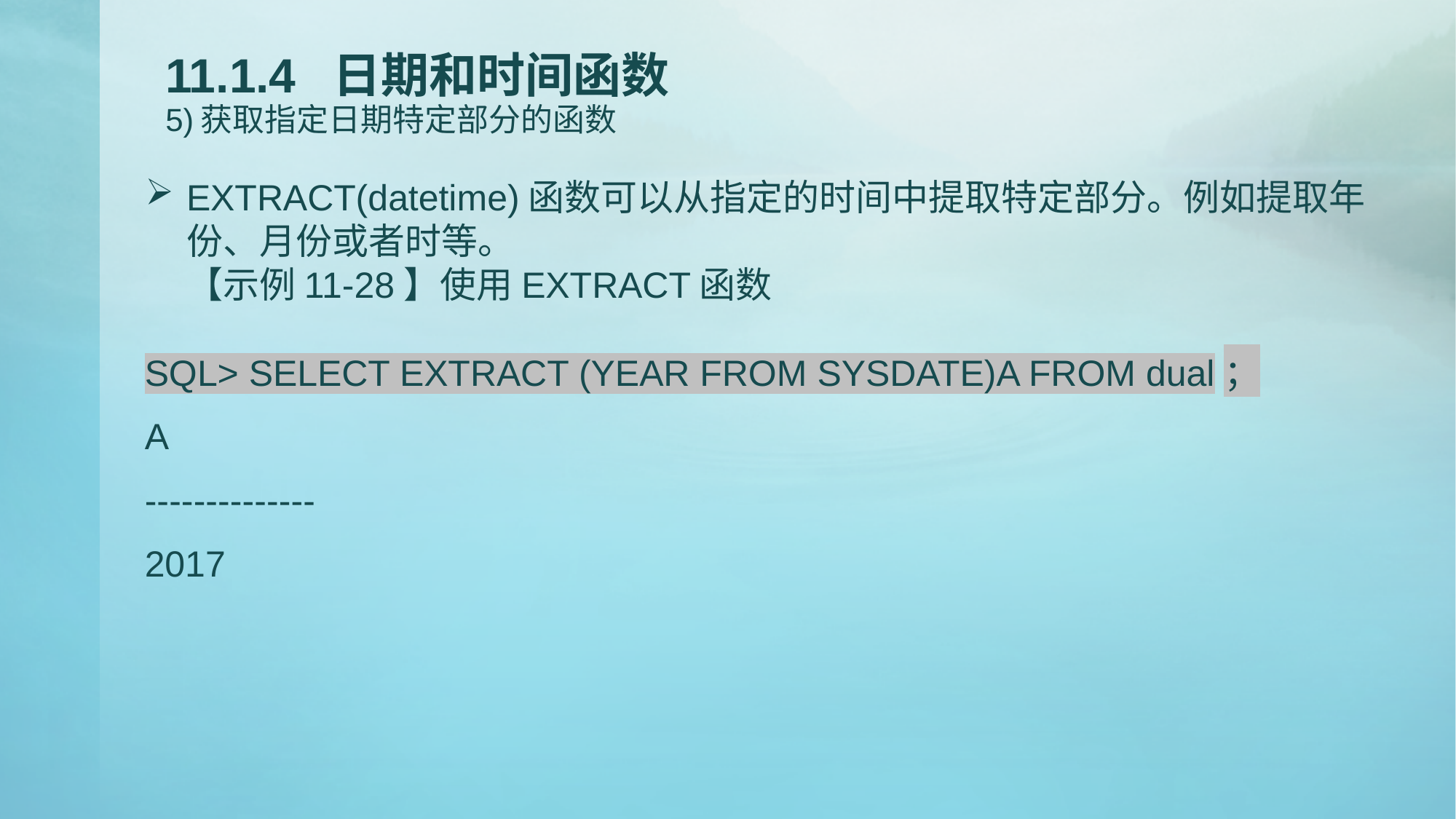

# 11.1.4  日期和时间函数 5)获取指定日期特定部分的函数
EXTRACT(datetime)函数可以从指定的时间中提取特定部分。例如提取年份、月份或者时等。
【示例11-28】使用EXTRACT函数
SQL> SELECT EXTRACT (YEAR FROM SYSDATE)A FROM dual；
A
--------------
2017